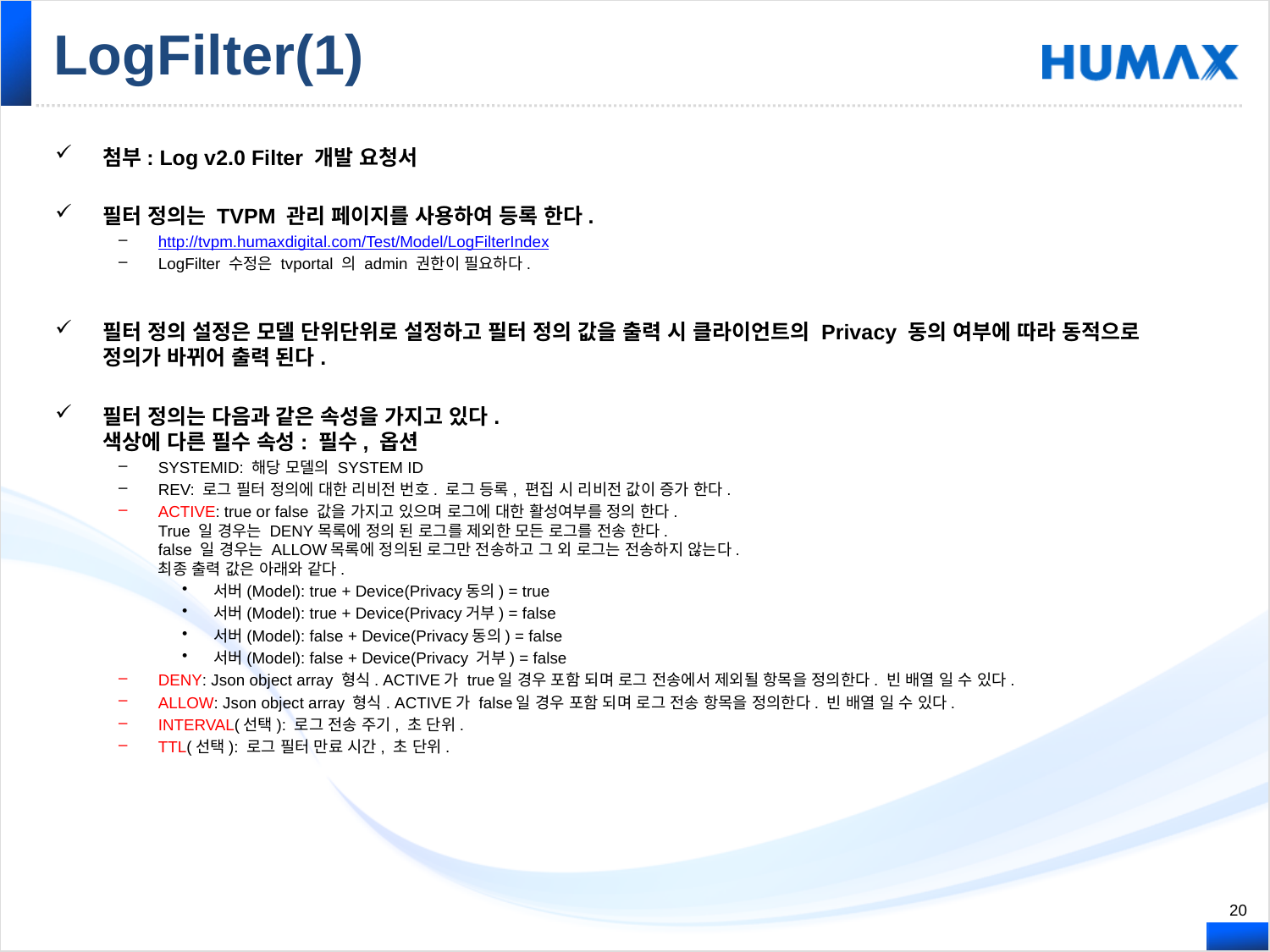

# LogFilter(1)
첨부: Log v2.0 Filter 개발 요청서

필터 정의는 TVPM 관리 페이지를 사용하여 등록 한다.
http://tvpm.humaxdigital.com/Test/Model/LogFilterIndex
LogFilter 수정은 tvportal 의 admin 권한이 필요하다.

필터 정의 설정은 모델 단위단위로 설정하고 필터 정의 값을 출력 시 클라이언트의 Privacy 동의 여부에 따라 동적으로 정의가 바뀌어 출력 된다.

필터 정의는 다음과 같은 속성을 가지고 있다.
색상에 다른 필수 속성: 필수, 옵션
SYSTEMID: 해당 모델의 SYSTEM ID
REV: 로그 필터 정의에 대한 리비전 번호. 로그 등록, 편집 시 리비전 값이 증가 한다.
ACTIVE: true or false 값을 가지고 있으며 로그에 대한 활성여부를 정의 한다.
True 일 경우는 DENY목록에 정의 된 로그를 제외한 모든 로그를 전송 한다.
false 일 경우는 ALLOW목록에 정의된 로그만 전송하고 그 외 로그는 전송하지 않는다.
최종 출력 값은 아래와 같다.
서버(Model): true + Device(Privacy동의) = true
서버(Model): true + Device(Privacy거부) = false
서버(Model): false + Device(Privacy동의) = false
서버(Model): false + Device(Privacy 거부) = false
DENY: Json object array 형식. ACTIVE가 true일 경우 포함 되며 로그 전송에서 제외될 항목을 정의한다. 빈 배열 일 수 있다.
ALLOW: Json object array 형식. ACTIVE가 false일 경우 포함 되며 로그 전송 항목을 정의한다. 빈 배열 일 수 있다.
INTERVAL(선택): 로그 전송 주기, 초 단위.
TTL(선택): 로그 필터 만료 시간, 초 단위.

20